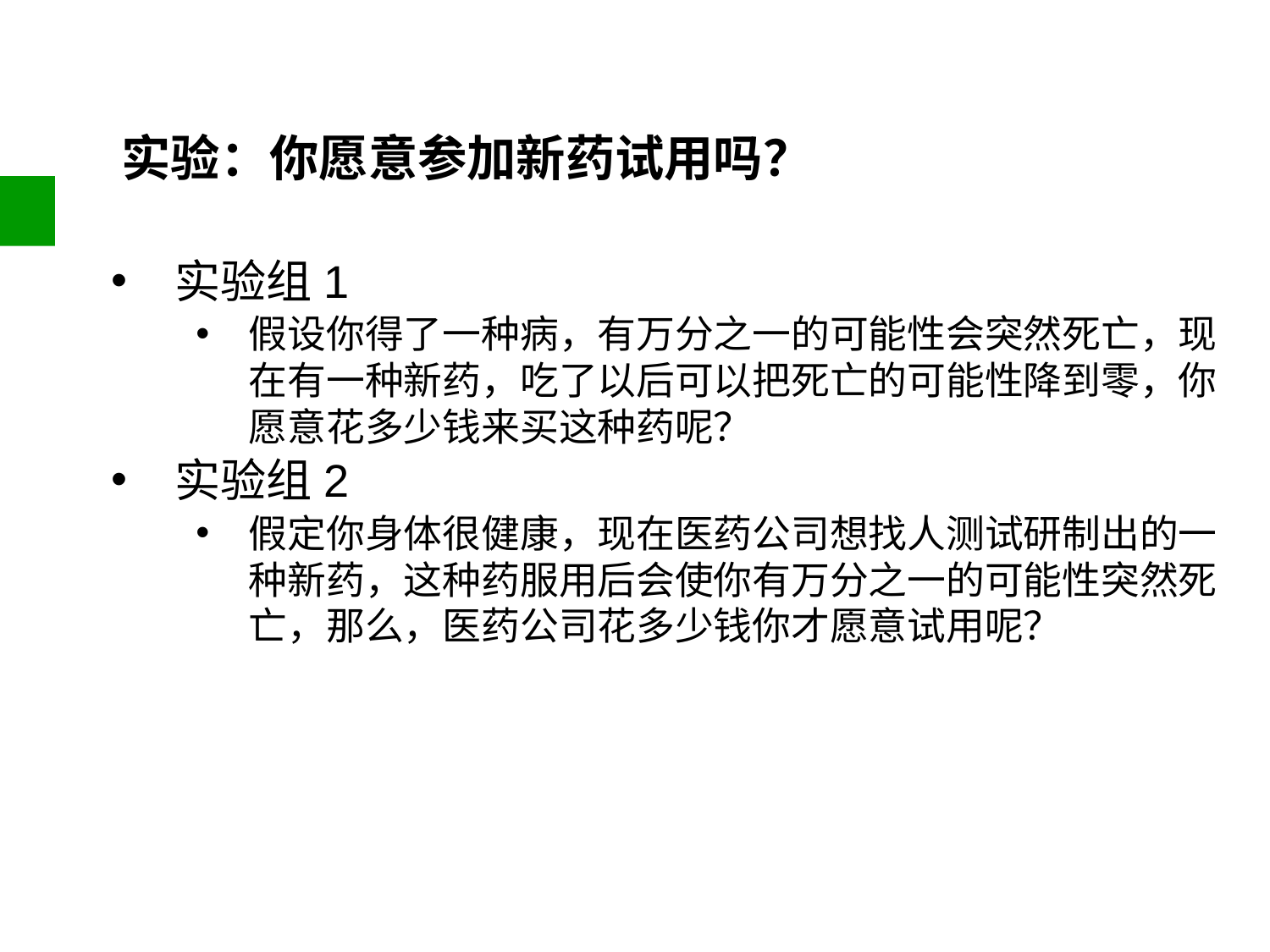

# 实验：你愿意参加新药试用吗？

实验组1
假设你得了一种病，有万分之一的可能性会突然死亡，现在有一种新药，吃了以后可以把死亡的可能性降到零，你愿意花多少钱来买这种药呢？
实验组2
假定你身体很健康，现在医药公司想找人测试研制出的一种新药，这种药服用后会使你有万分之一的可能性突然死亡，那么，医药公司花多少钱你才愿意试用呢？

27